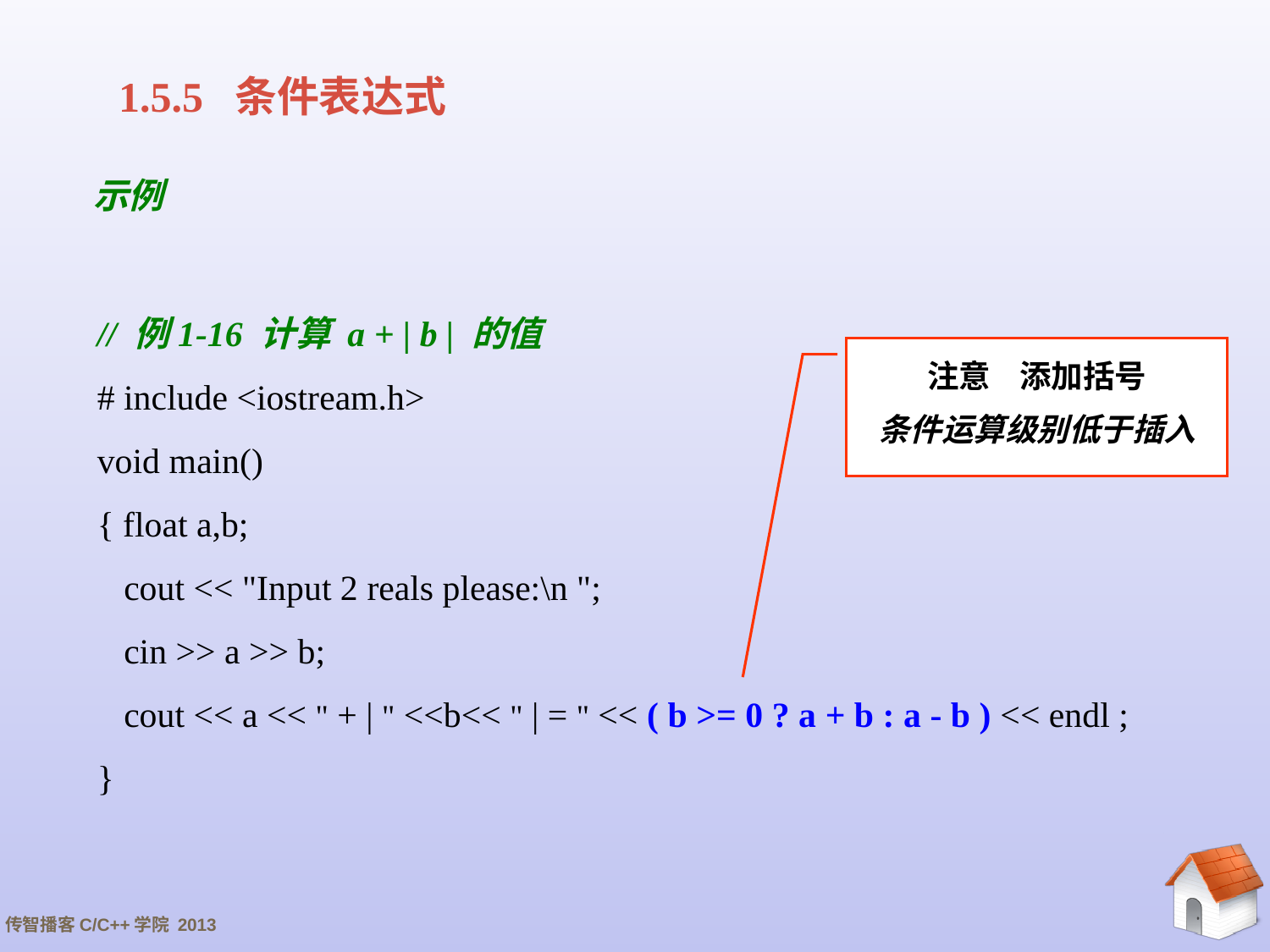

# 1.5.5  条件表达式
示例
// 例1-16 计算 a + | b | 的值
# include <iostream.h>
void main()
{ float a,b;
   cout << "Input 2 reals please:\n ";
   cin >> a >> b;
   cout << a << " + | " <<b<< " | = " << ( b >= 0 ? a + b : a - b ) << endl ;
}
注意    添加括号
条件运算级别低于插入